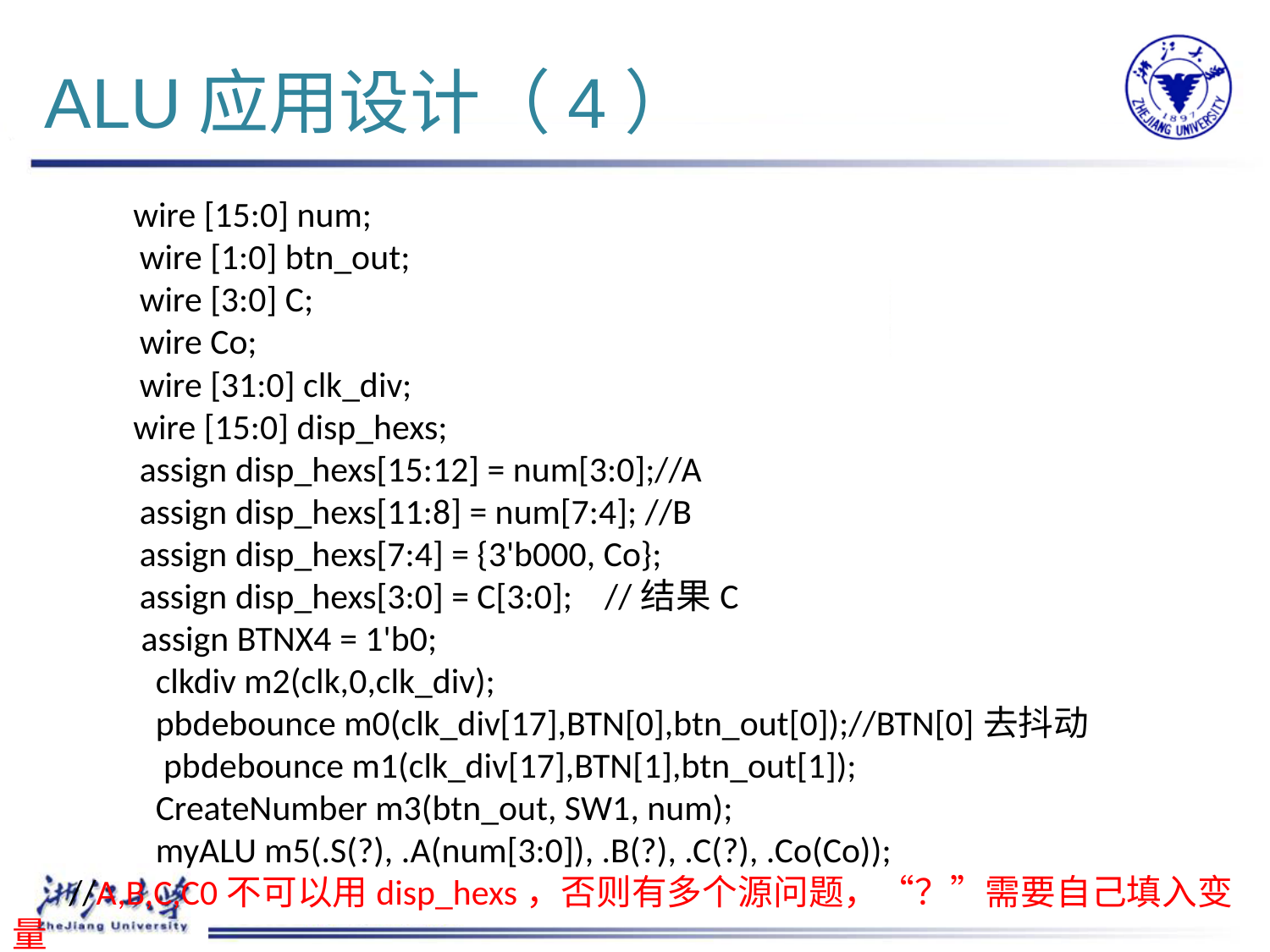

# ALU应用设计（4）
               wire [15:0] num;
	wire [1:0] btn_out;
	wire [3:0] C;
	wire Co;
	wire [31:0] clk_div;
               wire [15:0] disp_hexs;
          	assign disp_hexs[15:12] = num[3:0];//A
	assign disp_hexs[11:8] = num[7:4]; //B
	assign disp_hexs[7:4] = {3'b000, Co};
	assign disp_hexs[3:0] = C[3:0];    //结果C
                assign BTNX4 = 1'b0;
  clkdiv m2(clk,0,clk_div);
  pbdebounce m0(clk_div[17],BTN[0],btn_out[0]);//BTN[0]去抖动
   pbdebounce m1(clk_div[17],BTN[1],btn_out[1]);
	  CreateNumber m3(btn_out, SW1, num);
	  myALU m5(.S(?), .A(num[3:0]), .B(?), .C(?), .Co(Co));
       //A,B,C,C0不可以用disp_hexs，否则有多个源问题，“？”需要自己填入变量